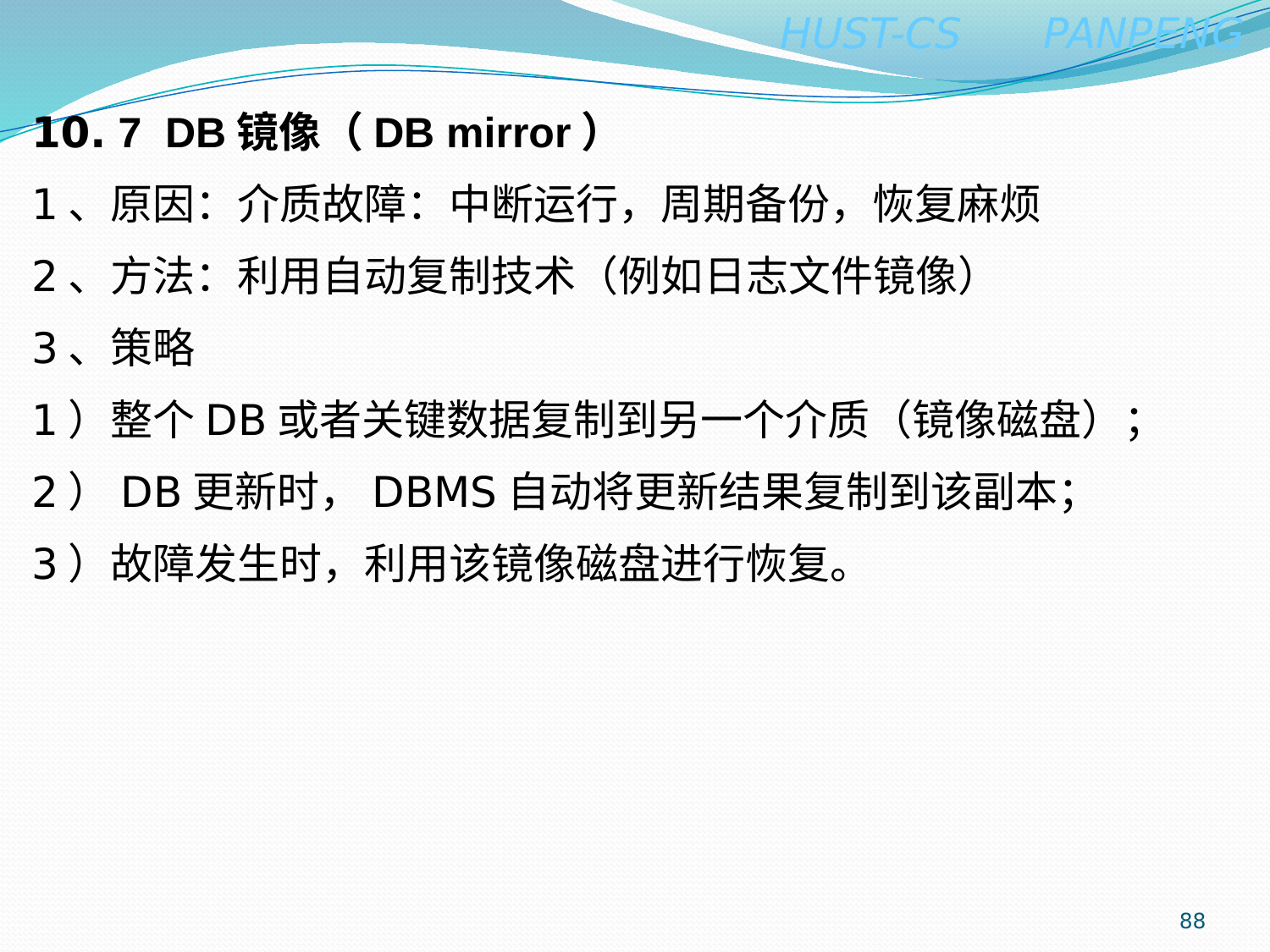

10. 7  DB镜像（DB mirror）
1、原因：介质故障：中断运行，周期备份，恢复麻烦
2、方法：利用自动复制技术（例如日志文件镜像）
3、策略
1）整个DB或者关键数据复制到另一个介质（镜像磁盘）；
2）DB更新时，DBMS自动将更新结果复制到该副本；
3）故障发生时，利用该镜像磁盘进行恢复。
88